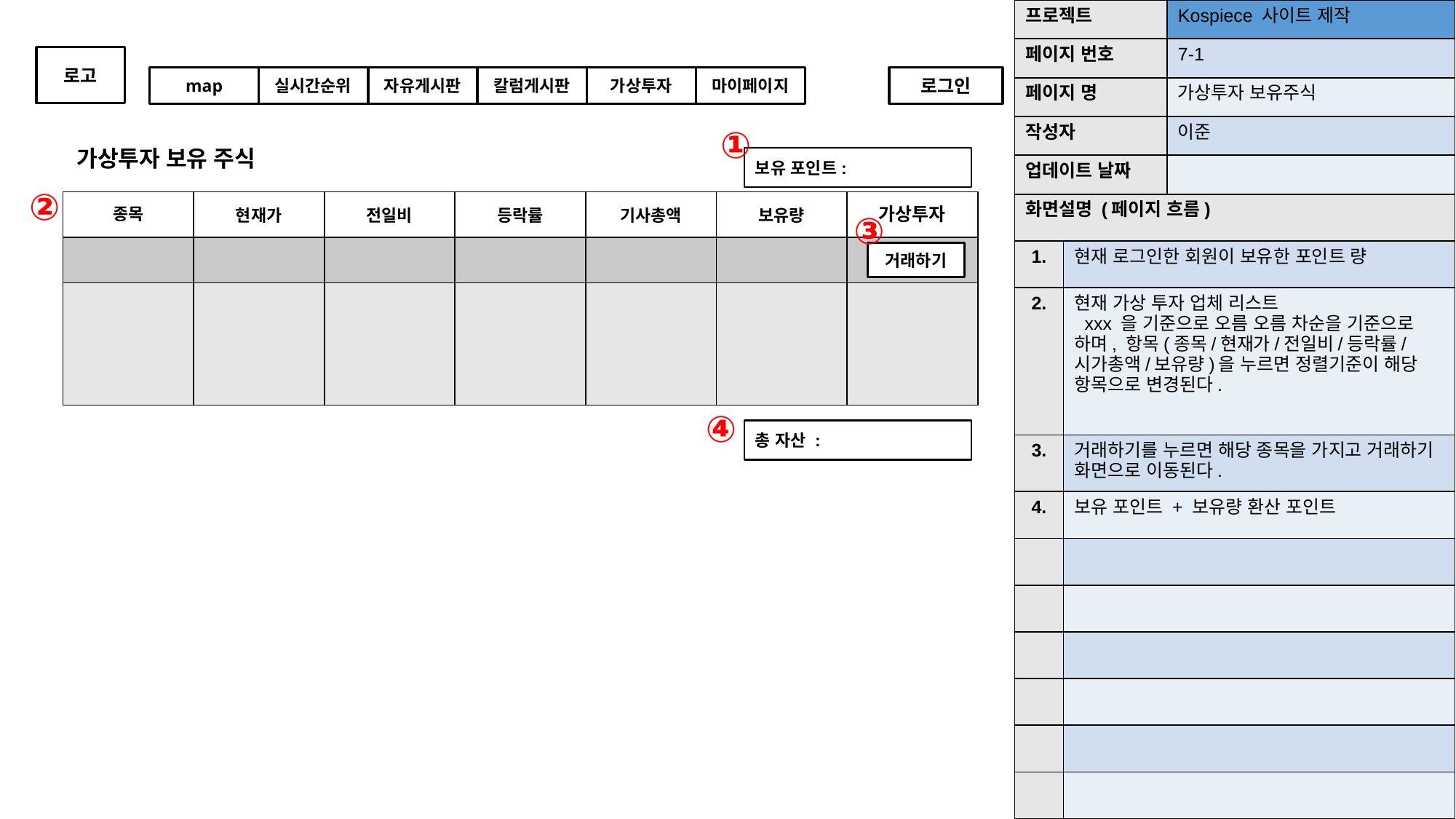

| 프로젝트 | Kospiece 사이트 제작 |
| --- | --- |
| 페이지 번호 | 7-1 |
| 페이지 명 | 가상투자 보유주식 |
| 작성자 | 이준 |
| 업데이트 날짜 |  |
로고
map
실시간순위
자유게시판
칼럼게시판
가상투자
마이페이지
로그인
①
가상투자 보유 주식
보유 포인트:
②
| 종목 | 현재가 | 전일비 | 등락률 | 기사총액 | 보유량 | 가상투자 |
| --- | --- | --- | --- | --- | --- | --- |
|  |  |  |  |  |  |  |
|  |  |  |  |  |  |  |
|  |  |  |  |  |  |  |
|  |  |  |  |  |  |  |
| 화면설명 (페이지 흐름) |  |
| --- | --- |
| 1. | 현재 로그인한 회원이 보유한 포인트 량 |
| 2. | 현재 가상 투자 업체 리스트 xxx 을 기준으로 오름 오름 차순을 기준으로 하며, 항목(종목/현재가/전일비/등락률/시가총액/보유량)을 누르면 정렬기준이 해당 항목으로 변경된다. |
| 3. | 거래하기를 누르면 해당 종목을 가지고 거래하기 화면으로 이동된다. |
| 4. | 보유 포인트 + 보유량 환산 포인트 |
|  |  |
|  |  |
|  |  |
|  |  |
|  |  |
|  |  |
③
거래하기
④
총 자산 :